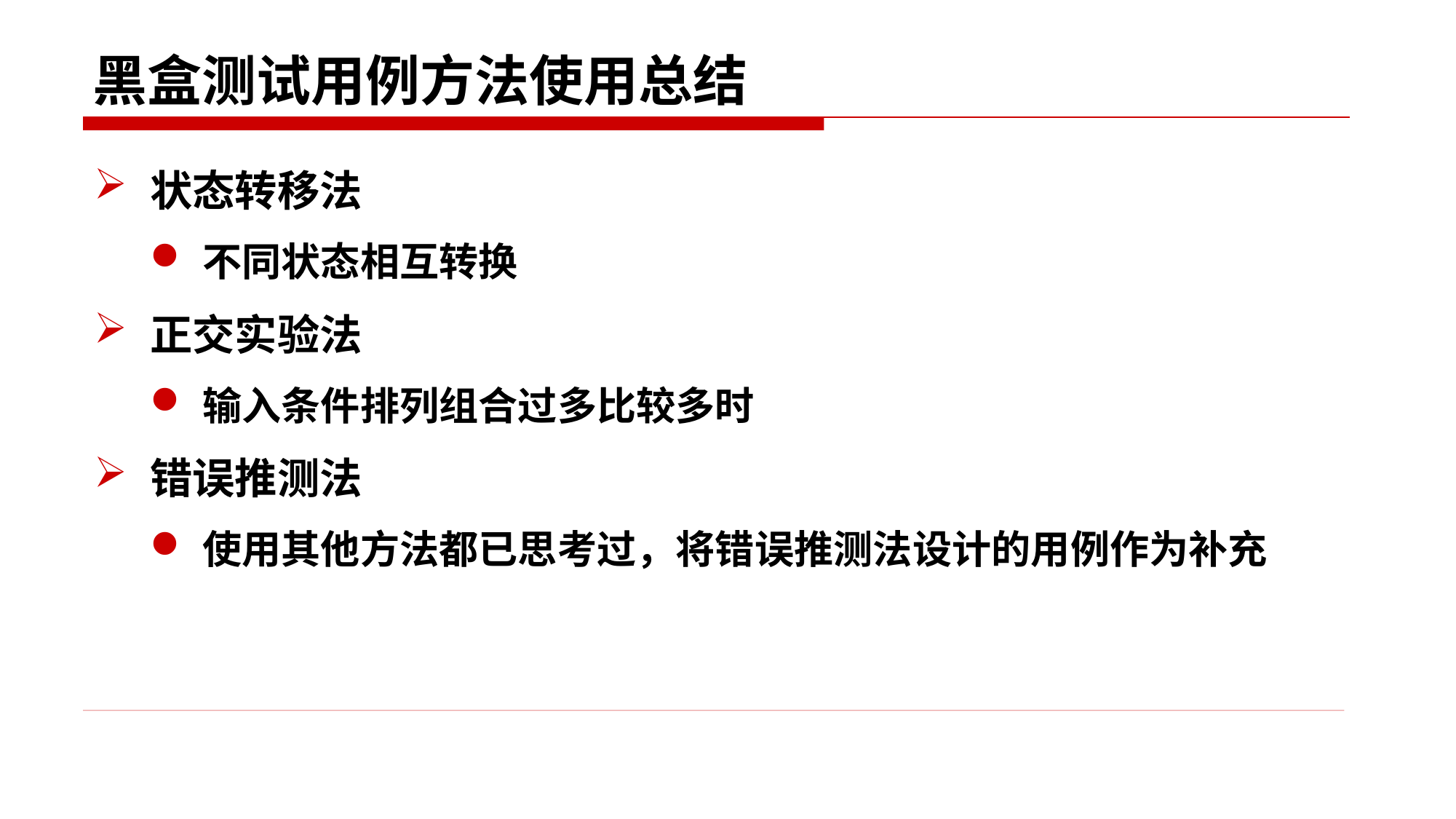

# 黑盒测试用例方法使用总结
状态转移法
不同状态相互转换
正交实验法
输入条件排列组合过多比较多时
错误推测法
使用其他方法都已思考过，将错误推测法设计的用例作为补充